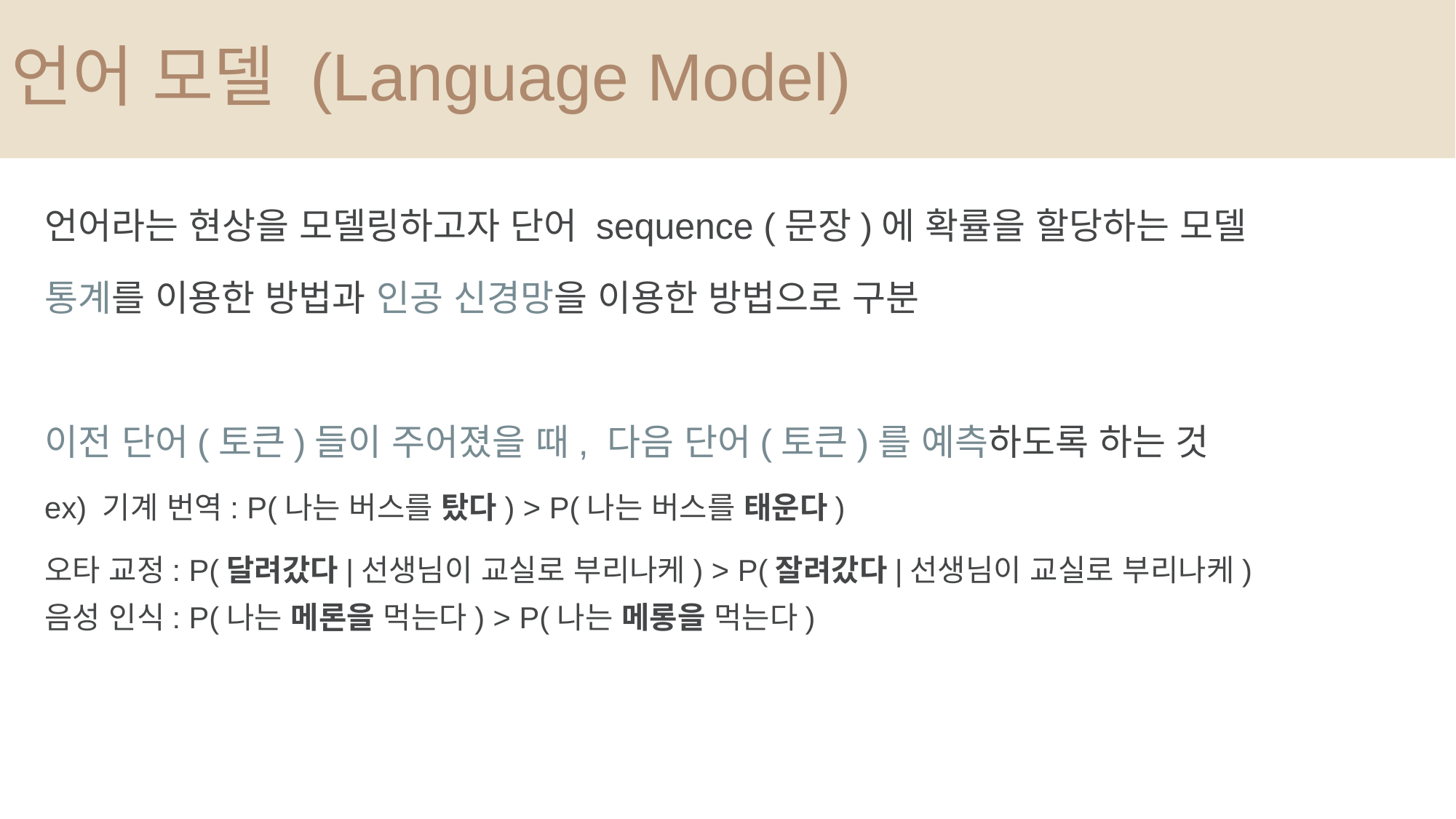

# 언어 모델 (Language Model)
언어라는 현상을 모델링하고자 단어 sequence (문장)에 확률을 할당하는 모델
통계를 이용한 방법과 인공 신경망을 이용한 방법으로 구분

이전 단어(토큰)들이 주어졌을 때, 다음 단어(토큰)를 예측하도록 하는 것
ex) 기계 번역: P(나는 버스를 탔다) > P(나는 버스를 태운다)
오타 교정: P(달려갔다|선생님이 교실로 부리나케) > P(잘려갔다|선생님이 교실로 부리나케)
음성 인식: P(나는 메론을 먹는다) > P(나는 메롱을 먹는다)